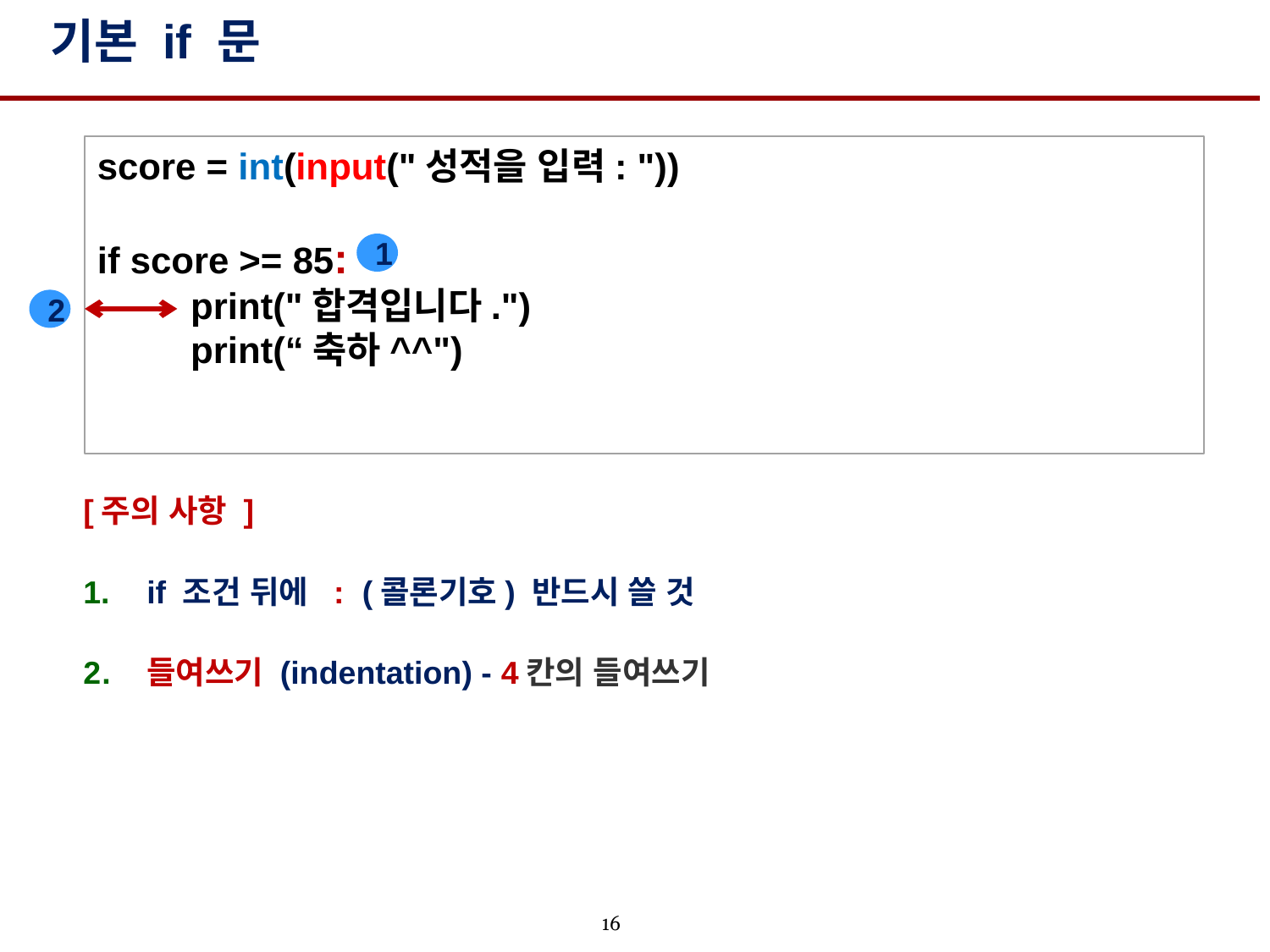

# 기본 if 문
score = int(input("성적을 입력: "))

if score >= 85:
         print("합격입니다.")
         print(“축하^^")

1
2
[주의 사항 ]
if 조건 뒤에  :  (콜론기호) 반드시 쓸 것
들여쓰기 (indentation) - 4칸의 들여쓰기

16